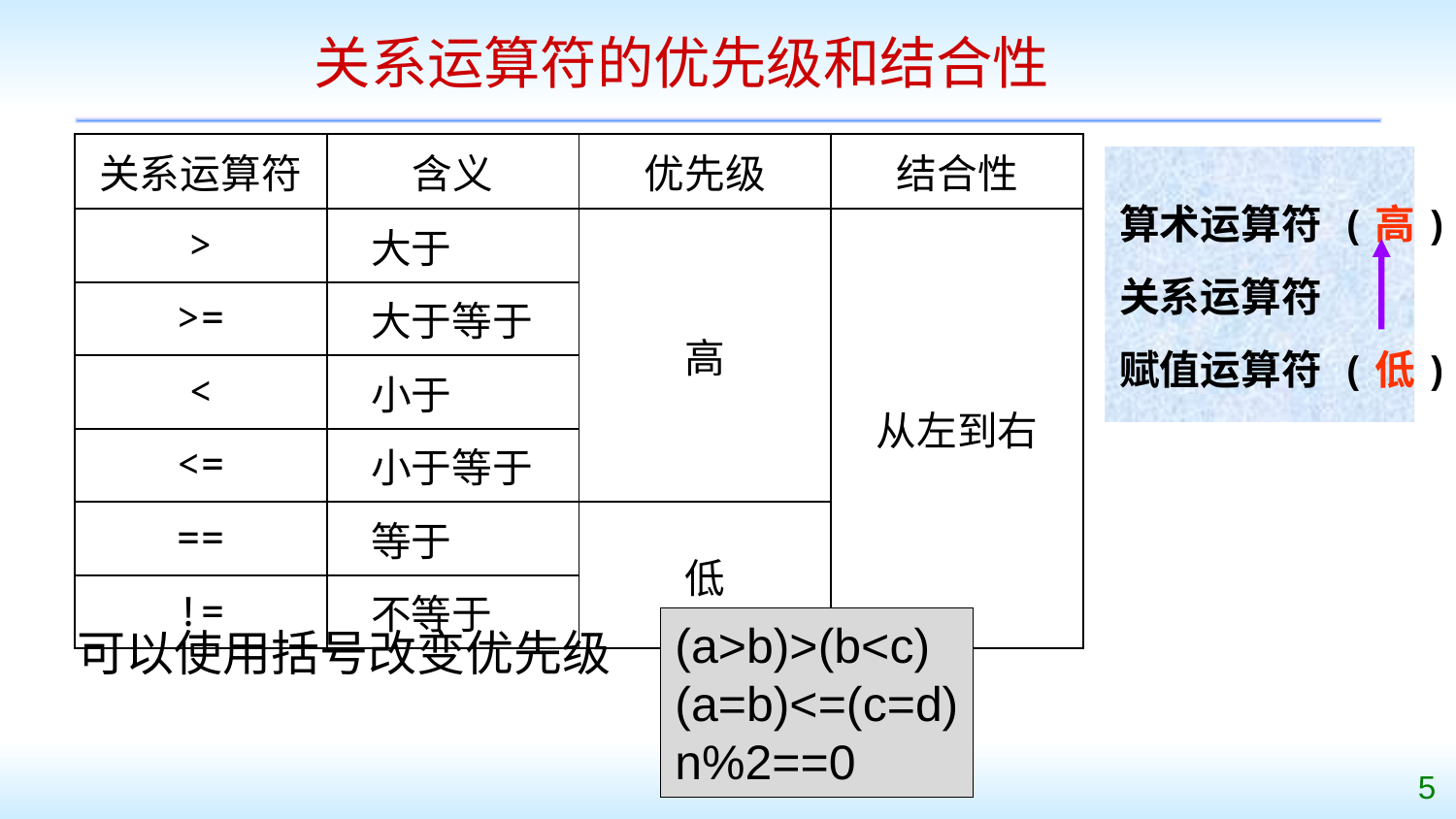

# 关系运算符的优先级和结合性
| 关系运算符 | 含义 | 优先级 | 结合性 |
| --- | --- | --- | --- |
| > | 大于 | 高 | 从左到右 |
| >= | 大于等于 |  |  |
| < | 小于 |  |  |
| <= | 小于等于 |  |  |
| == | 等于 | 低 |  |
| != | 不等于 |  |  |
算术运算符 (高)
关系运算符
赋值运算符 (低)

(a>b)>(b<c)
(a=b)<=(c=d)
n%2==0
可以使用括号改变优先级
5